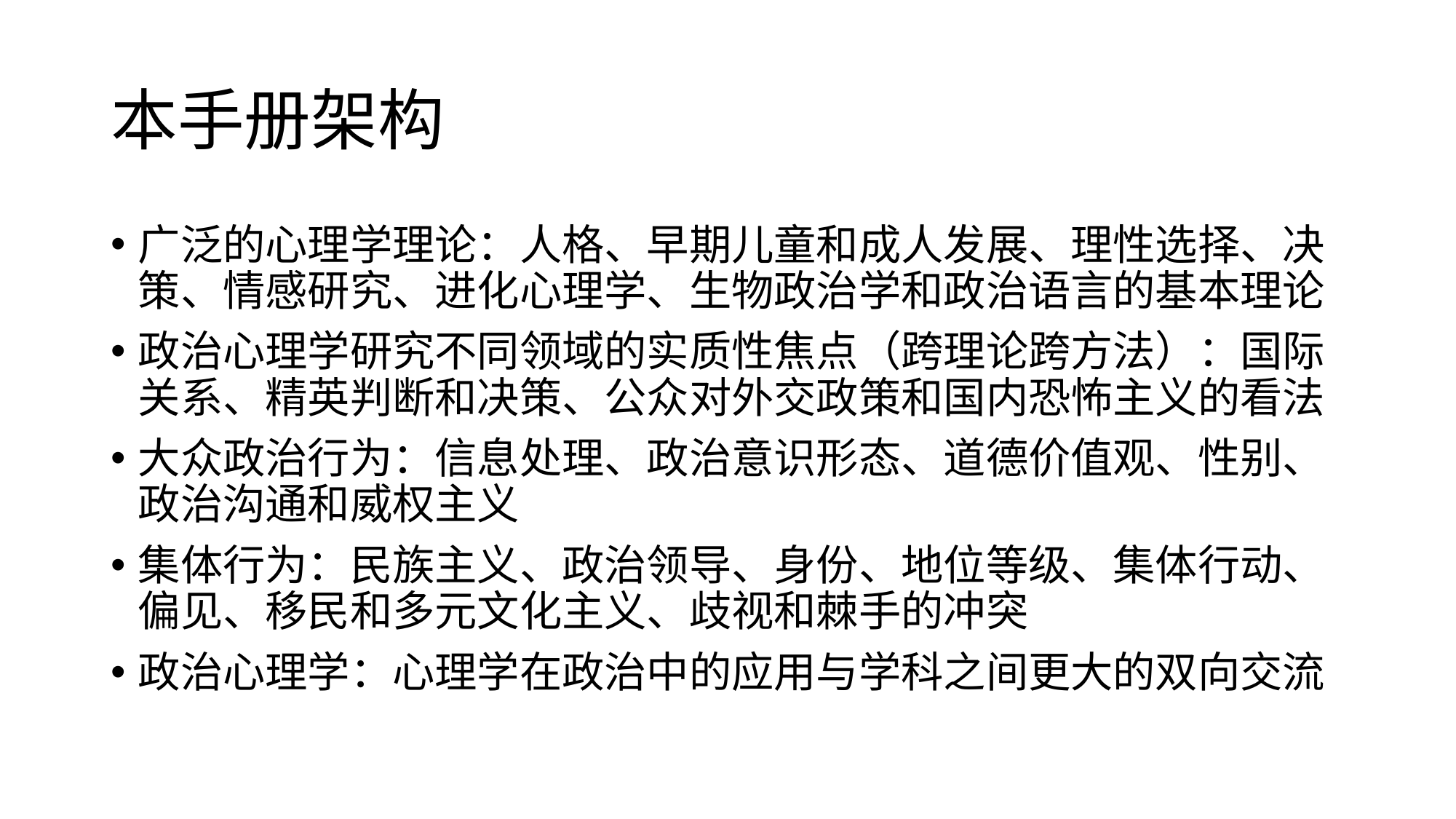

# 本手册架构
广泛的心理学理论：人格、早期儿童和成人发展、理性选择、决策、情感研究、进化心理学、生物政治学和政治语言的基本理论
政治心理学研究不同领域的实质性焦点（跨理论跨方法）：国际关系、精英判断和决策、公众对外交政策和国内恐怖主义的看法
大众政治行为：信息处理、政治意识形态、道德价值观、性别、政治沟通和威权主义
集体行为：民族主义、政治领导、身份、地位等级、集体行动、偏见、移民和多元文化主义、歧视和棘手的冲突
政治心理学：心理学在政治中的应用与学科之间更大的双向交流